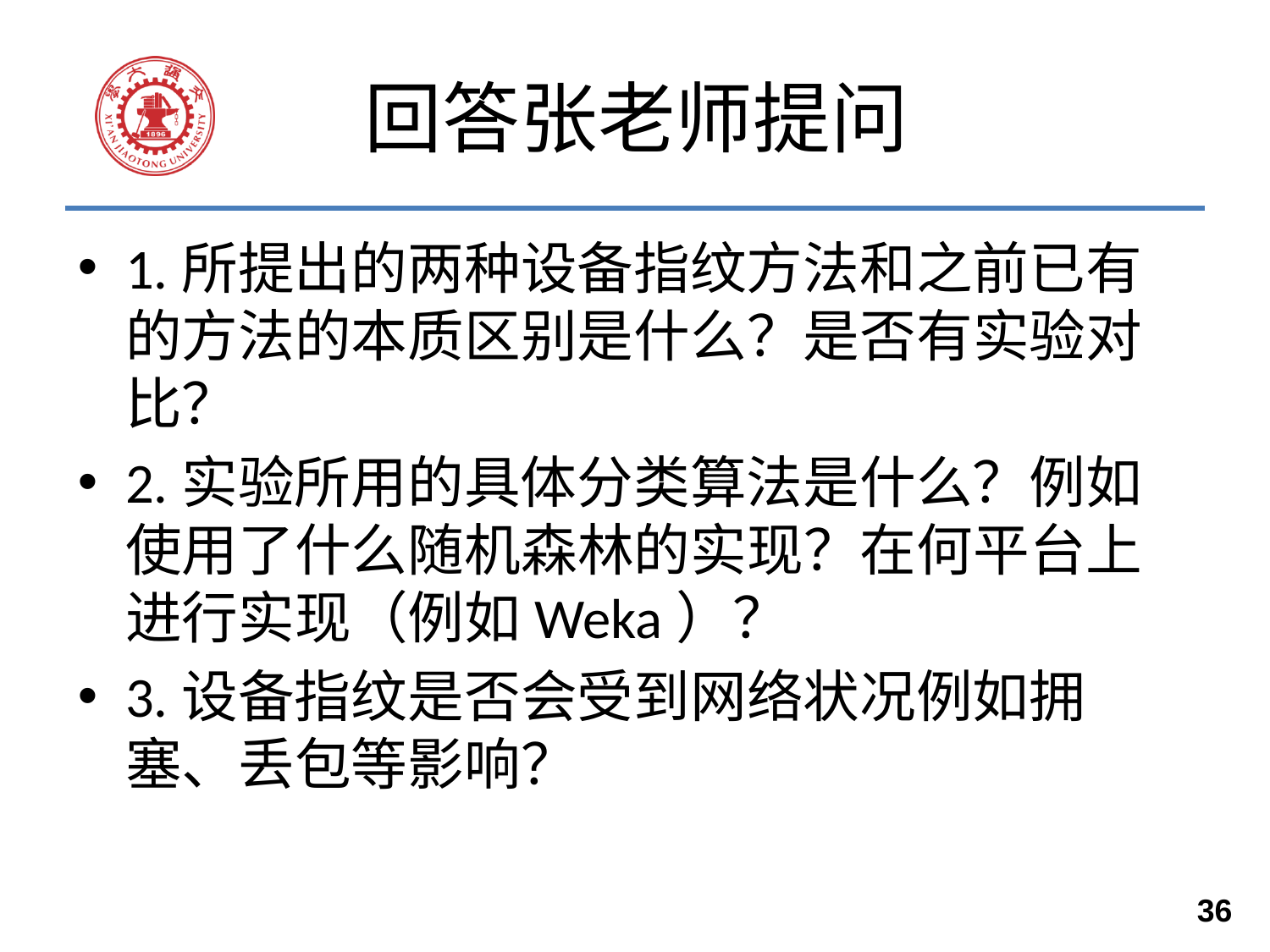

# 回答张老师提问
1.所提出的两种设备指纹方法和之前已有的方法的本质区别是什么？是否有实验对比？
2.实验所用的具体分类算法是什么？例如使用了什么随机森林的实现？在何平台上进行实现（例如Weka）？
3.设备指纹是否会受到网络状况例如拥塞、丢包等影响？
36